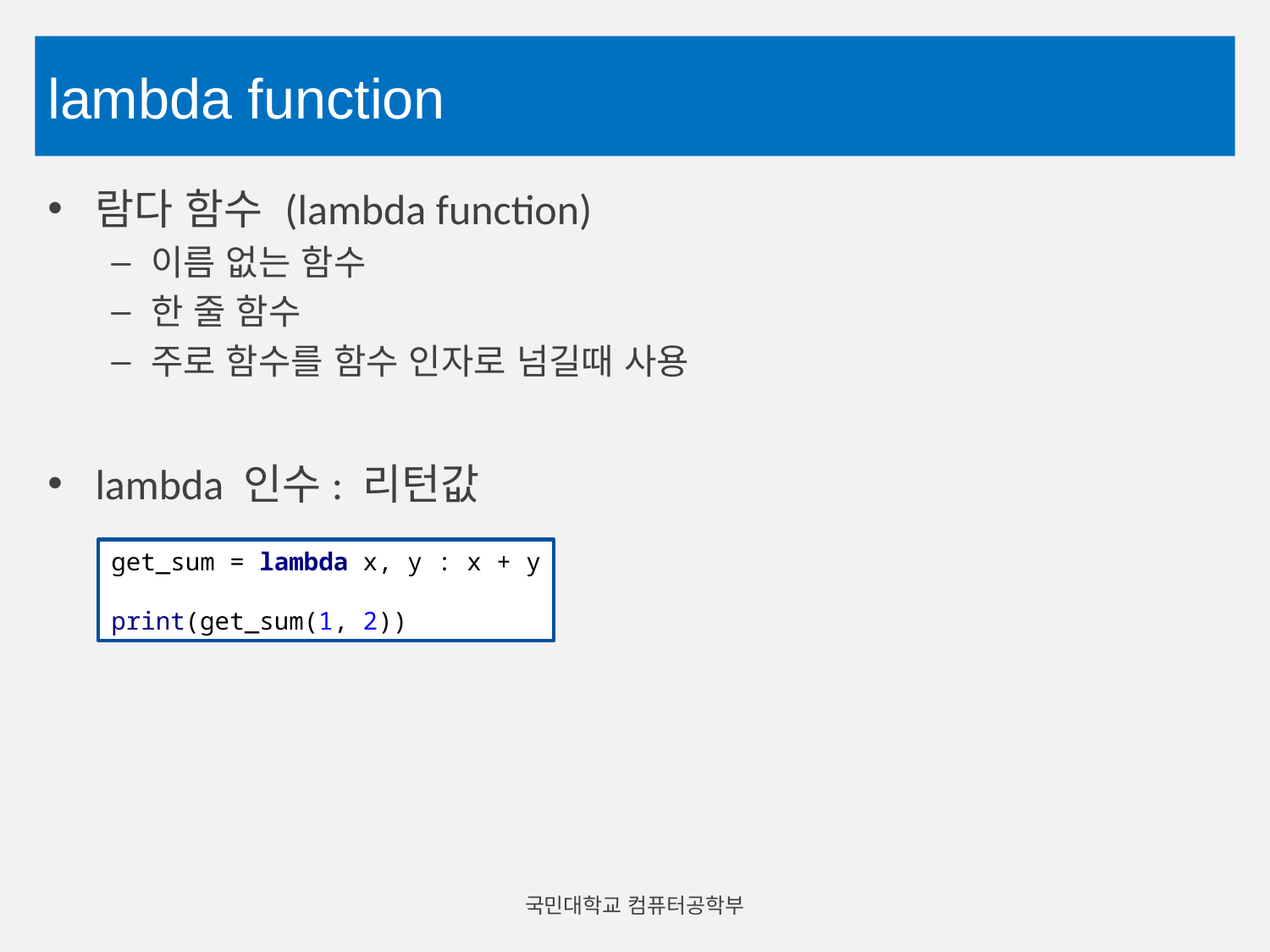

# lambda function
람다 함수 (lambda function)
이름 없는 함수
한 줄 함수
주로 함수를 함수 인자로 넘길때 사용

lambda 인수: 리턴값

get_sum = lambda x, y : x + y
print(get_sum(1, 2))
국민대학교 컴퓨터공학부